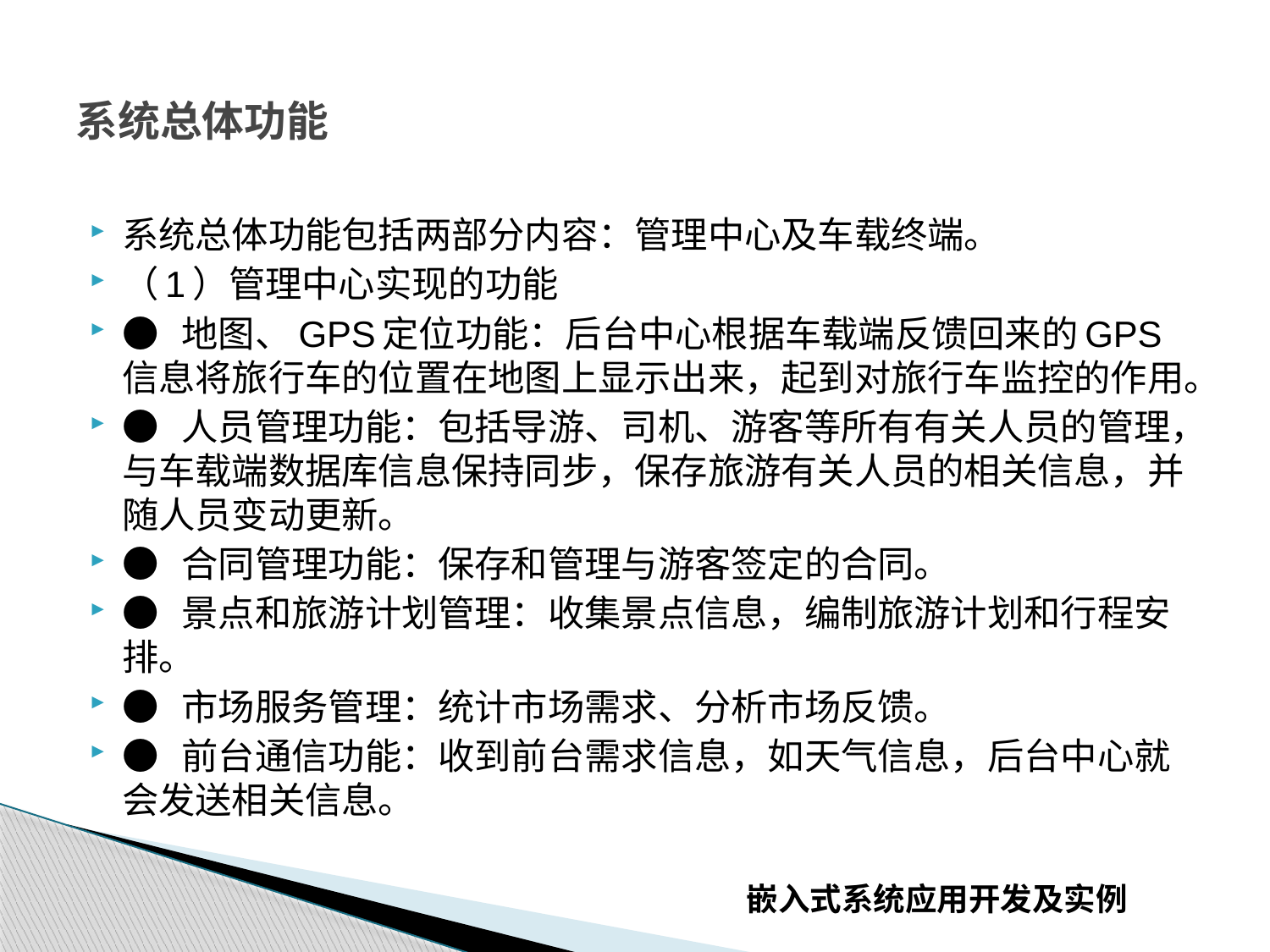

# 系统总体功能
系统总体功能包括两部分内容：管理中心及车载终端。
（1）管理中心实现的功能
●  地图、GPS定位功能：后台中心根据车载端反馈回来的GPS信息将旅行车的位置在地图上显示出来，起到对旅行车监控的作用。
●  人员管理功能：包括导游、司机、游客等所有有关人员的管理，与车载端数据库信息保持同步，保存旅游有关人员的相关信息，并随人员变动更新。
●  合同管理功能：保存和管理与游客签定的合同。
●  景点和旅游计划管理：收集景点信息，编制旅游计划和行程安排。
●  市场服务管理：统计市场需求、分析市场反馈。
●  前台通信功能：收到前台需求信息，如天气信息，后台中心就会发送相关信息。

嵌入式系统应用开发及实例